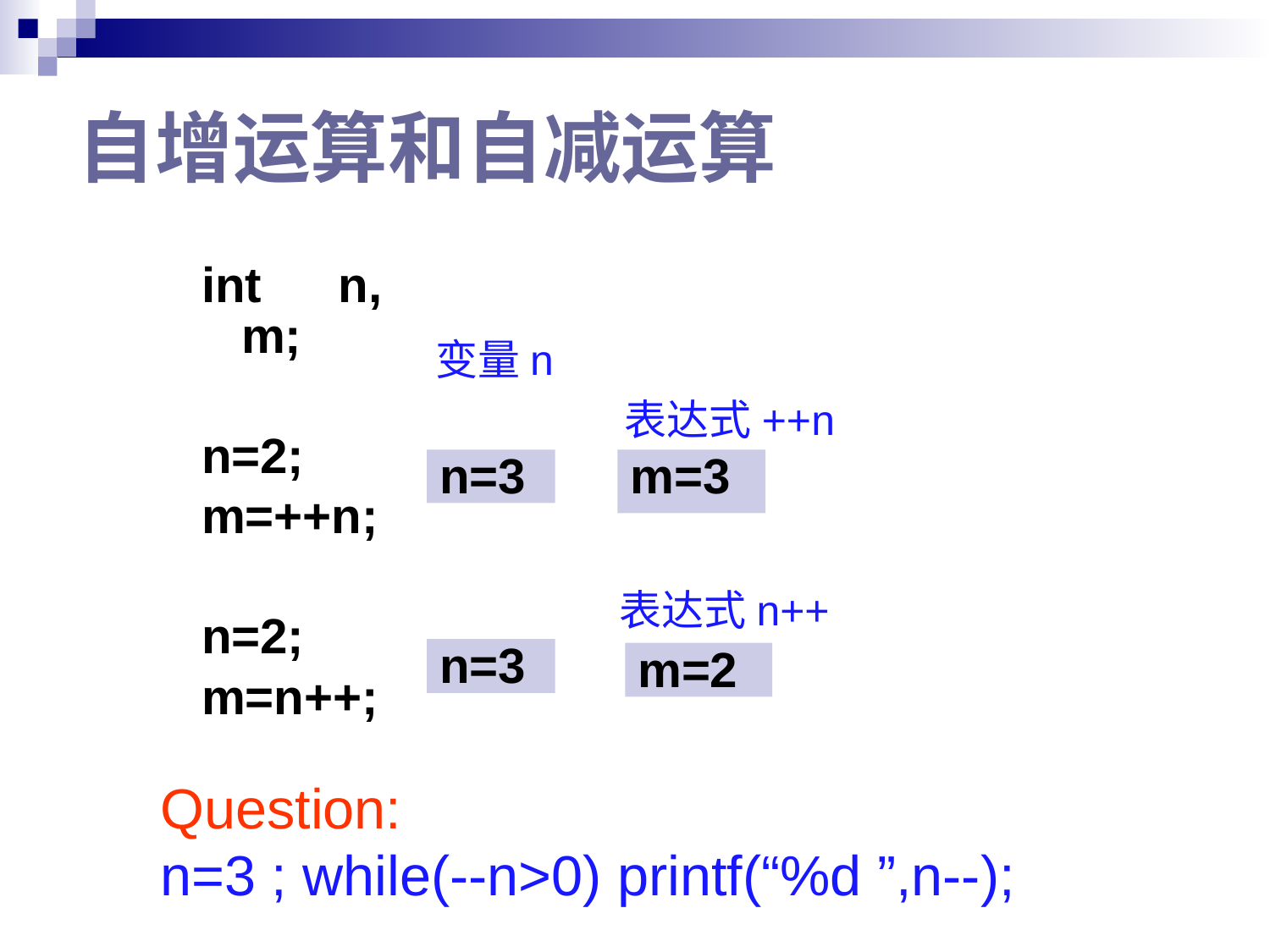

# 自增运算和自减运算
int n, m;

n=2;
m=++n;

n=2;
m=n++;
变量n
表达式++n
n=3
m=3
表达式n++
n=3
m=2
Question:
n=3 ; while(--n>0) printf(“%d ”,n--);